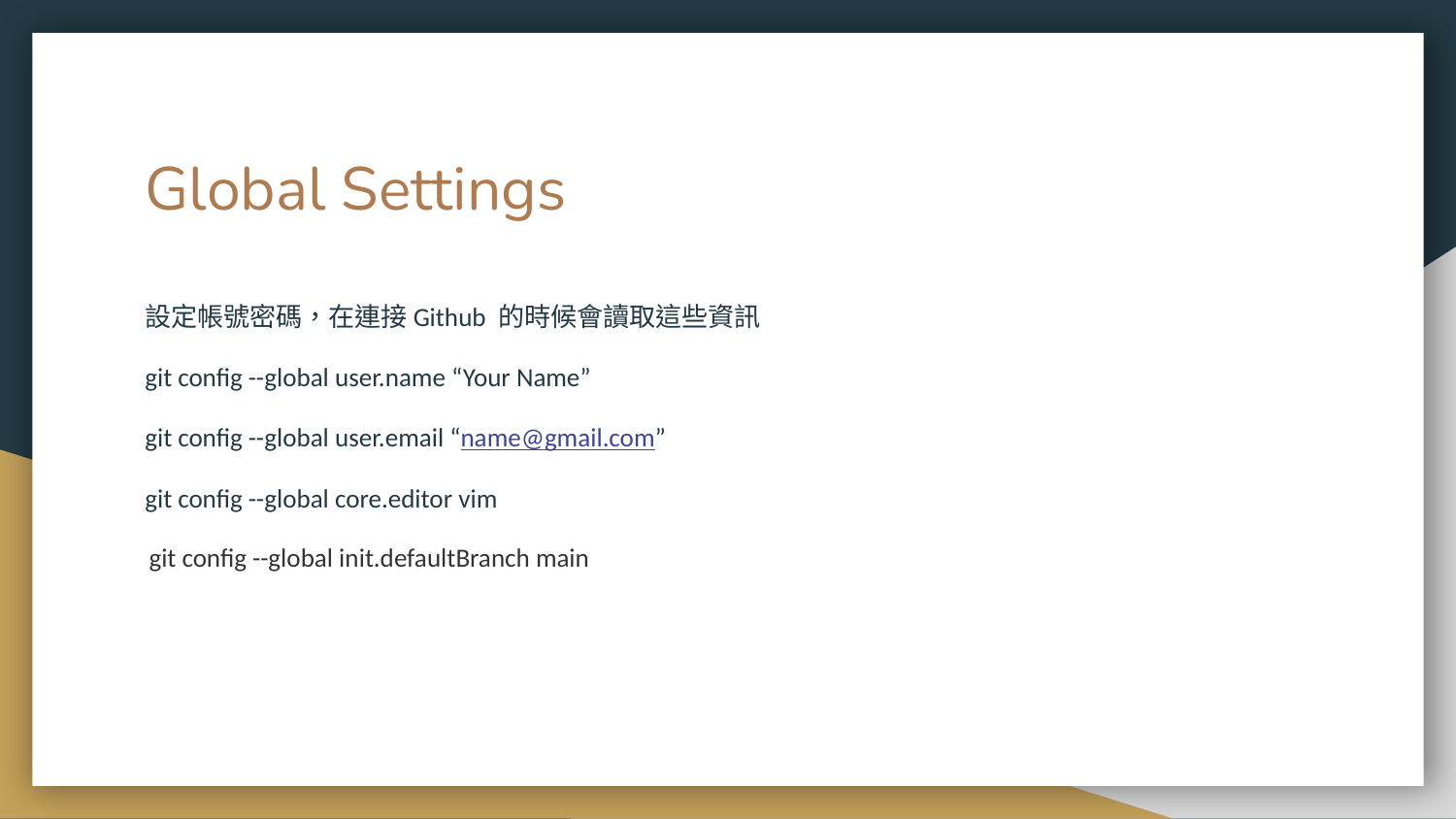

# Global Settings
設定帳號密碼，在連接Github 的時候會讀取這些資訊
git config --global user.name “Your Name”
git config --global user.email “name@gmail.com”
git config --global core.editor vim
git config --global init.defaultBranch main